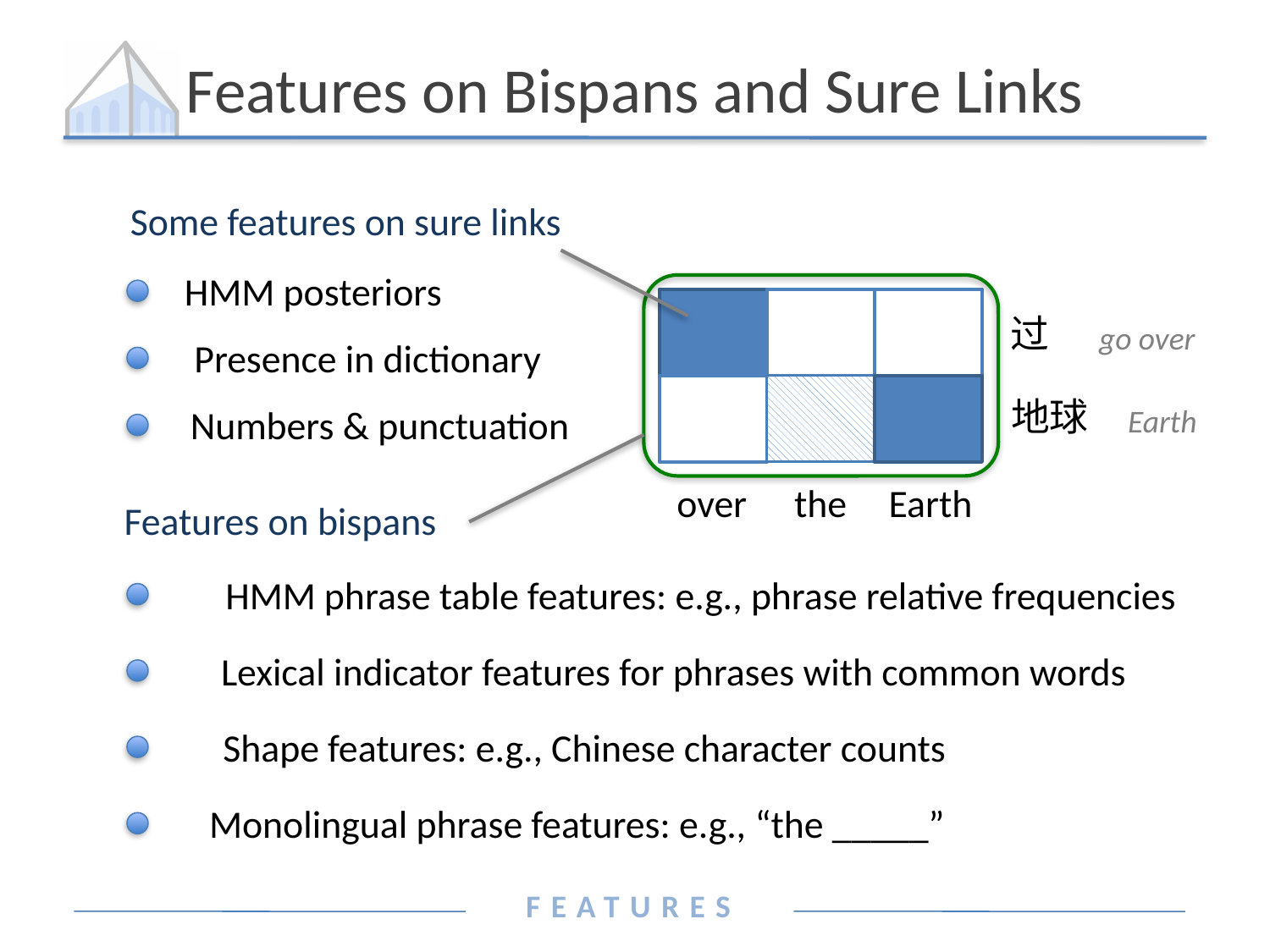

# Features on Bispans and Sure Links
Some features on sure links
HMM posteriors

过
go over
Presence in dictionary

地球
Earth
Numbers & punctuation

over
the
Earth
Features on bispans
HMM phrase table features: e.g., phrase relative frequencies

Lexical indicator features for phrases with common words

Shape features: e.g., Chinese character counts

Monolingual phrase features: e.g., “the _____”

Features